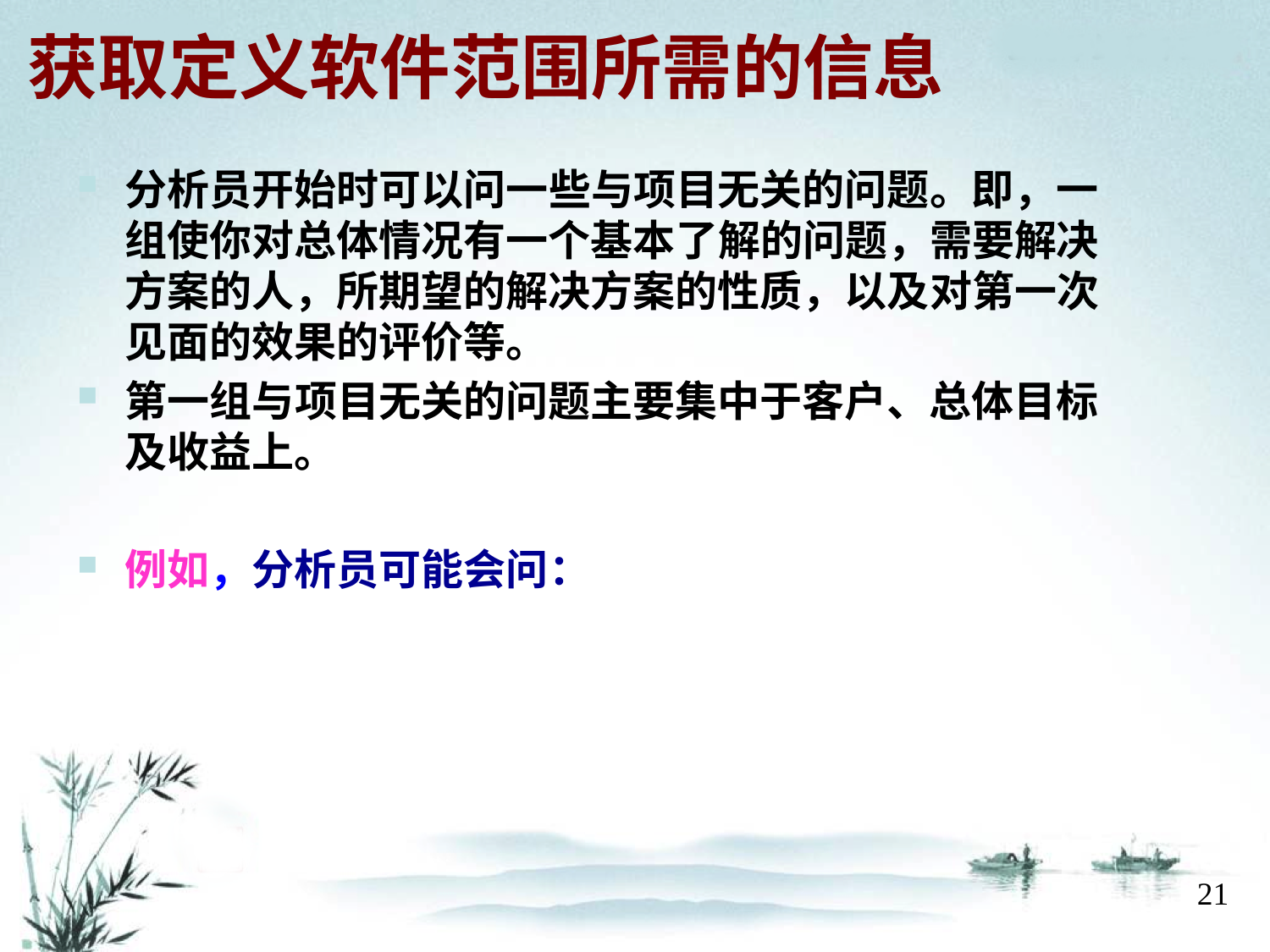

# 获取定义软件范围所需的信息
分析员开始时可以问一些与项目无关的问题。即，一组使你对总体情况有一个基本了解的问题，需要解决方案的人，所期望的解决方案的性质，以及对第一次见面的效果的评价等。
第一组与项目无关的问题主要集中于客户、总体目标及收益上。

例如，分析员可能会问：
21